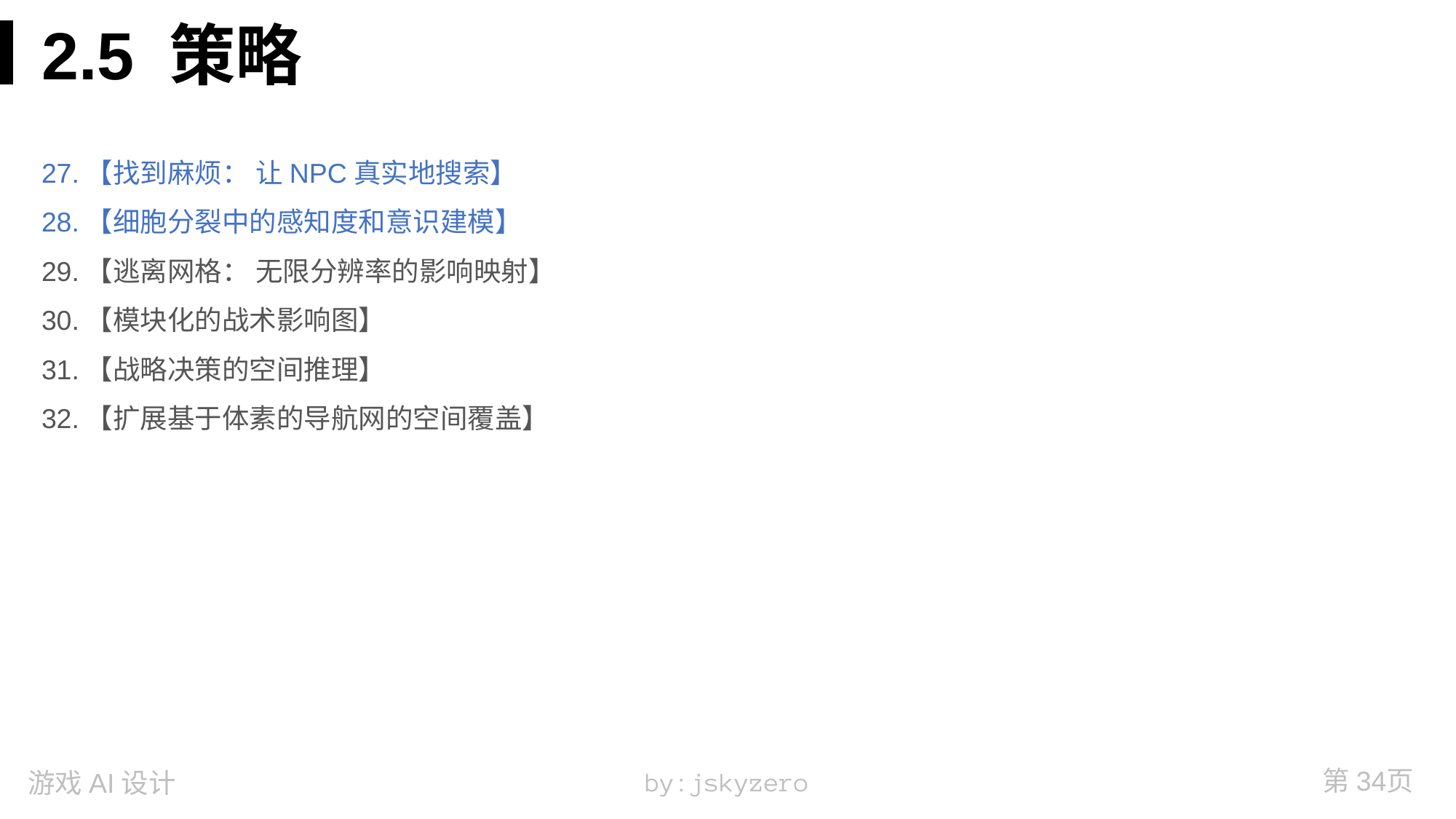

# 2.5 策略
27.【找到麻烦： 让NPC真实地搜索】
28.【细胞分裂中的感知度和意识建模】
29.【逃离网格： 无限分辨率的影响映射】
30.【模块化的战术影响图】
31.【战略决策的空间推理】
32.【扩展基于体素的导航网的空间覆盖】